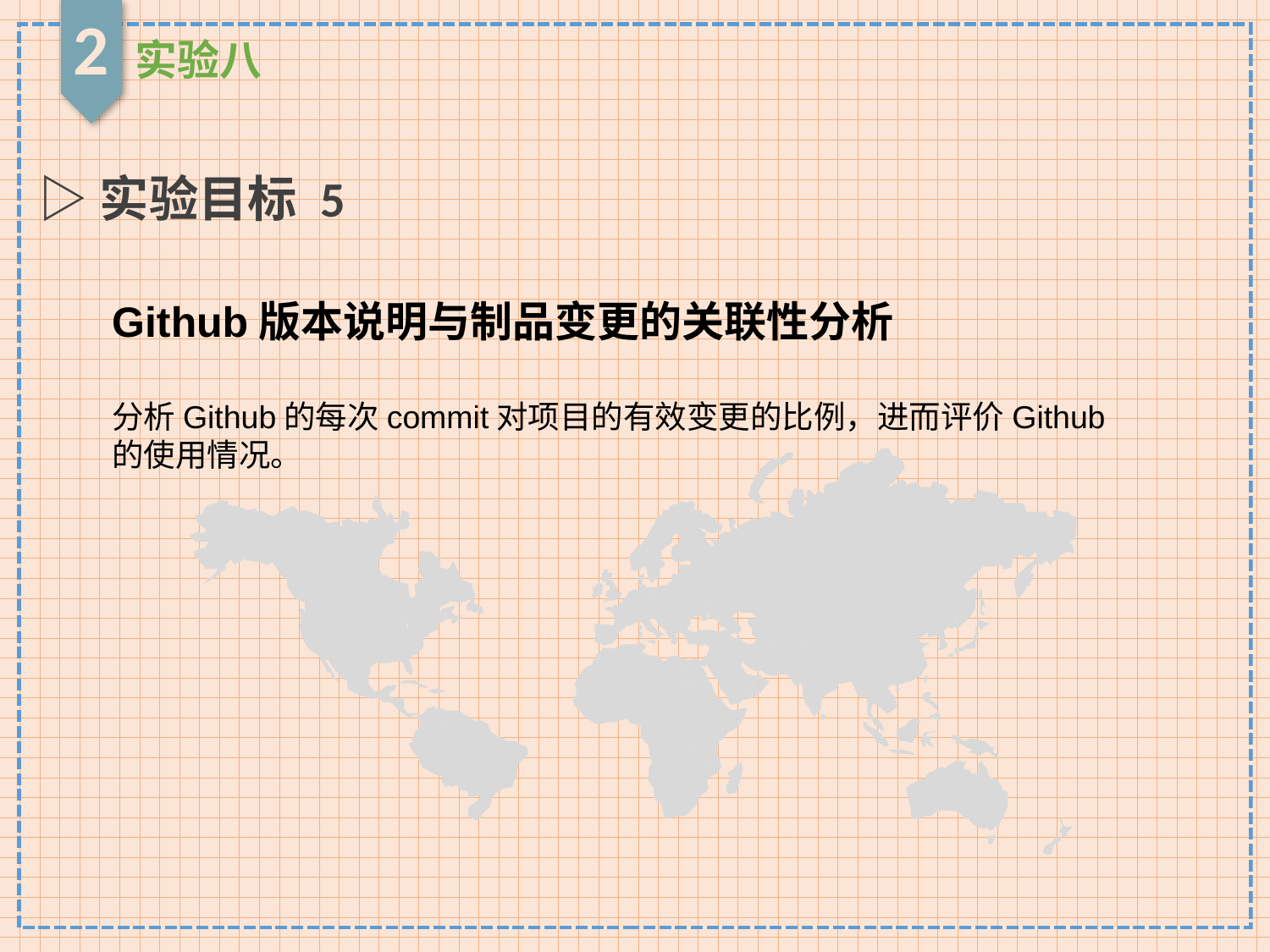

2
实验八
▷实验目标 5
Github版本说明与制品变更的关联性分析

分析Github的每次commit对项目的有效变更的比例，进而评价Github的使用情况。